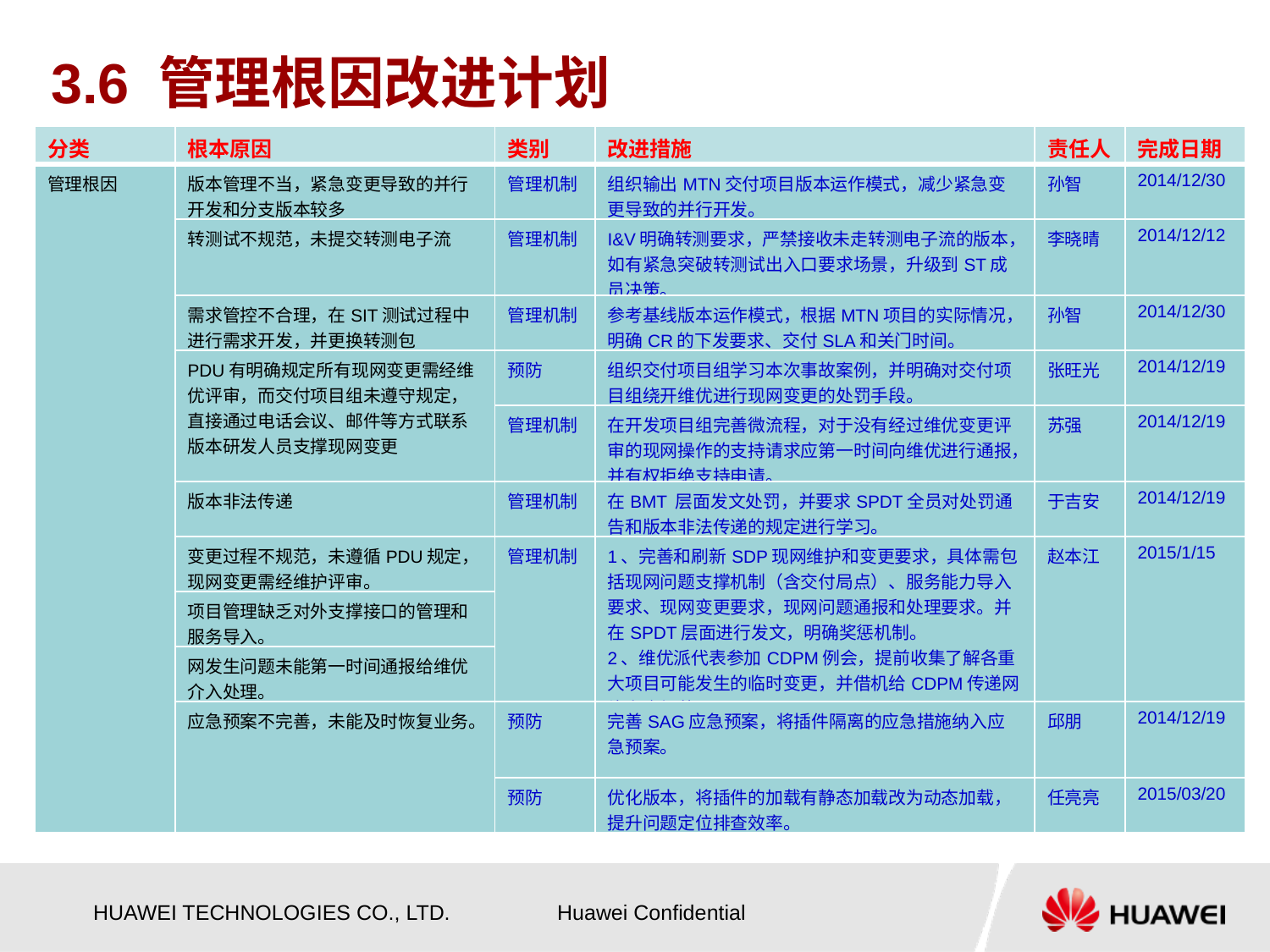

3.6 管理根因改进计划
| 分类 | 根本原因 | 类别 | 改进措施 | 责任人 | 完成日期 |
| --- | --- | --- | --- | --- | --- |
| 管理根因 | 版本管理不当，紧急变更导致的并行开发和分支版本较多 | 管理机制 | 组织输出MTN交付项目版本运作模式，减少紧急变更导致的并行开发。 | 孙智 | 2014/12/30 |
|  | 转测试不规范，未提交转测电子流 | 管理机制 | I&V明确转测要求，严禁接收未走转测电子流的版本， 如有紧急突破转测试出入口要求场景，升级到ST成员决策。 | 李晓晴 | 2014/12/12 |
|  | 需求管控不合理，在SIT测试过程中进行需求开发，并更换转测包 | 管理机制 | 参考基线版本运作模式，根据MTN项目的实际情况，明确CR的下发要求、交付SLA和关门时间。 | 孙智 | 2014/12/30 |
|  | PDU有明确规定所有现网变更需经维优评审，而交付项目组未遵守规定，直接通过电话会议、邮件等方式联系版本研发人员支撑现网变更 | 预防 | 组织交付项目组学习本次事故案例，并明确对交付项目组绕开维优进行现网变更的处罚手段。 | 张旺光 | 2014/12/19 |
|  |  | 管理机制 | 在开发项目组完善微流程，对于没有经过维优变更评审的现网操作的支持请求应第一时间向维优进行通报，并有权拒绝支持申请。 | 苏强 | 2014/12/19 |
|  | 版本非法传递 | 管理机制 | 在BMT 层面发文处罚，并要求SPDT全员对处罚通告和版本非法传递的规定进行学习。 | 于吉安 | 2014/12/19 |
|  | 变更过程不规范，未遵循PDU规定，现网变更需经维护评审。 | 管理机制 | 1、完善和刷新SDP现网维护和变更要求，具体需包括现网问题支撑机制（含交付局点）、服务能力导入要求、现网变更要求，现网问题通报和处理要求。并在SPDT层面进行发文，明确奖惩机制。 2、维优派代表参加CDPM例会，提前收集了解各重大项目可能发生的临时变更，并借机给CDPM传递网络安全规范。 | 赵本江 | 2015/1/15 |
|  | 项目管理缺乏对外支撑接口的管理和服务导入。 |  |  |  |  |
|  | 网发生问题未能第一时间通报给维优介入处理。 |  |  |  |  |
|  | 应急预案不完善，未能及时恢复业务。 | 预防 | 完善SAG应急预案，将插件隔离的应急措施纳入应急预案。 | 邱朋 | 2014/12/19 |
|  |  | 预防 | 优化版本，将插件的加载有静态加载改为动态加载，提升问题定位排查效率。 | 任亮亮 | 2015/03/20 |